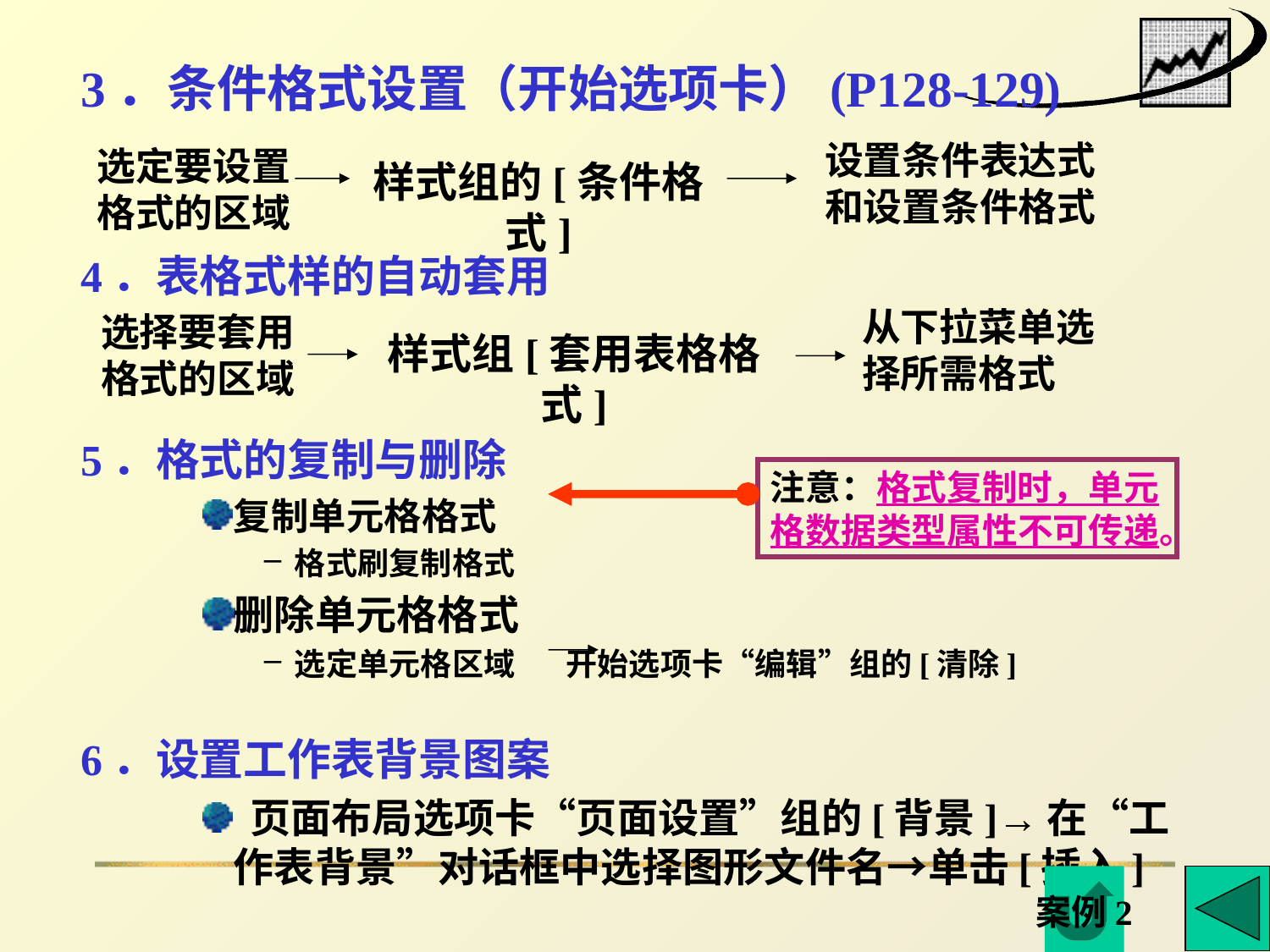

3．条件格式设置（开始选项卡）(P128-129)

4．表格式样的自动套用

5．格式的复制与删除
复制单元格格式
格式刷复制格式
删除单元格格式
选定单元格区域       开始选项卡“编辑”组的[清除]

6．设置工作表背景图案
 页面布局选项卡“页面设置”组的[背景]→在“工作表背景”对话框中选择图形文件名→单击[插入]
设置条件表达式和设置条件格式
选定要设置格式的区域
样式组的[条件格式]

从下拉菜单选择所需格式
选择要套用格式的区域
样式组[套用表格格式]

注意：格式复制时，单元格数据类型属性不可传递。

案例2